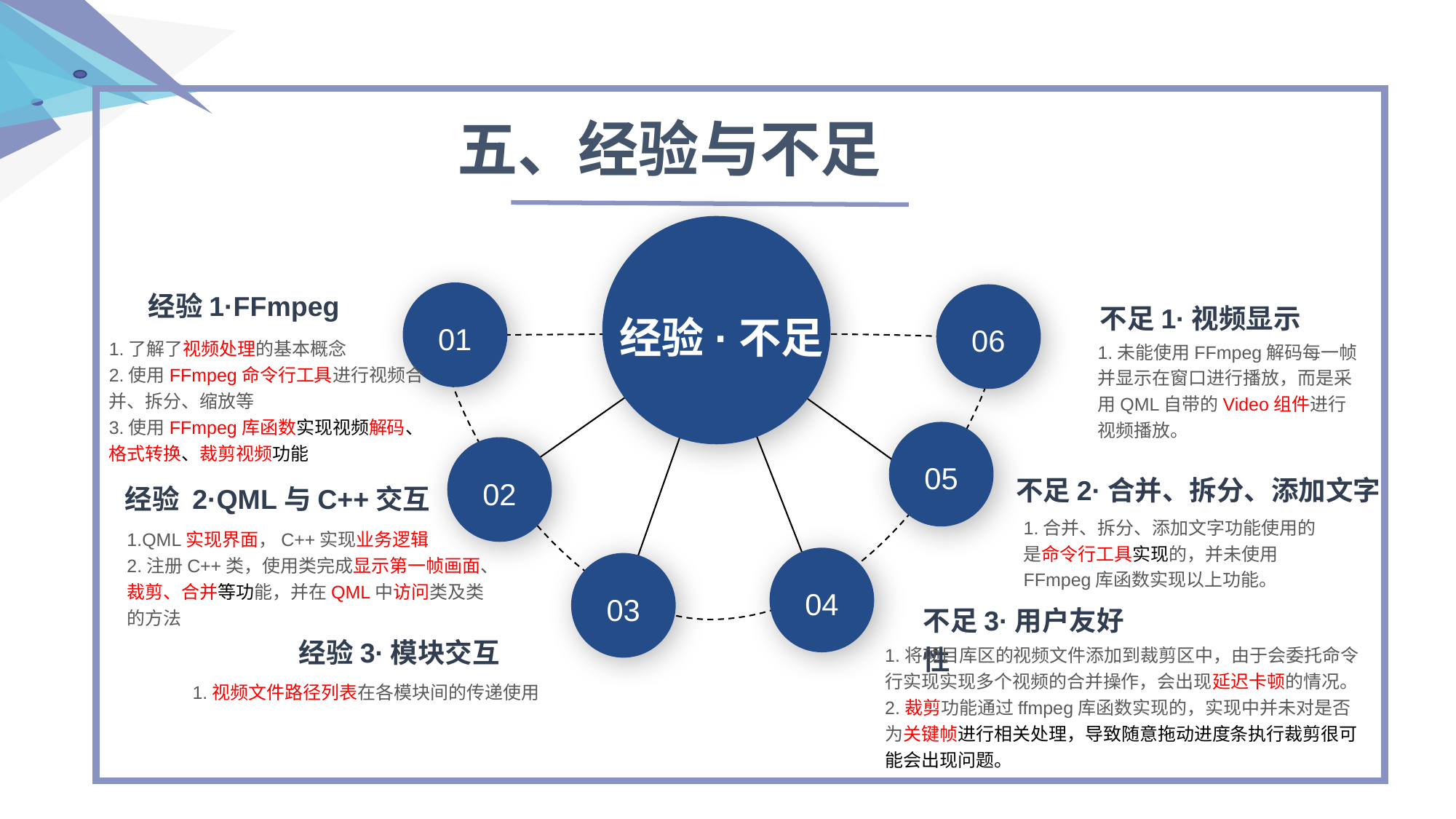

五、经验与不足

经验·不足
经验1·FFmpeg
01
06
不足1·视频显示
1.了解了视频处理的基本概念
2.使用FFmpeg命令行工具进行视频合并、拆分、缩放等
3.使用FFmpeg库函数实现视频解码、格式转换、裁剪视频功能
1.未能使用FFmpeg解码每一帧并显示在窗口进行播放，而是采用QML自带的Video组件进行视频播放。

05
02
不足2·合并、拆分、添加文字
经验 2·QML与C++交互
1.合并、拆分、添加文字功能使用的是命令行工具实现的，并未使用FFmpeg库函数实现以上功能。
1.QML实现界面，C++实现业务逻辑
2.注册C++类，使用类完成显示第一帧画面、裁剪、合并等功能，并在QML中访问类及类的方法
04
03
不足3·用户友好性
经验3·模块交互
1.将项目库区的视频文件添加到裁剪区中，由于会委托命令行实现实现多个视频的合并操作，会出现延迟卡顿的情况。
2.裁剪功能通过ffmpeg库函数实现的，实现中并未对是否为关键帧进行相关处理，导致随意拖动进度条执行裁剪很可能会出现问题。
1.视频文件路径列表在各模块间的传递使用